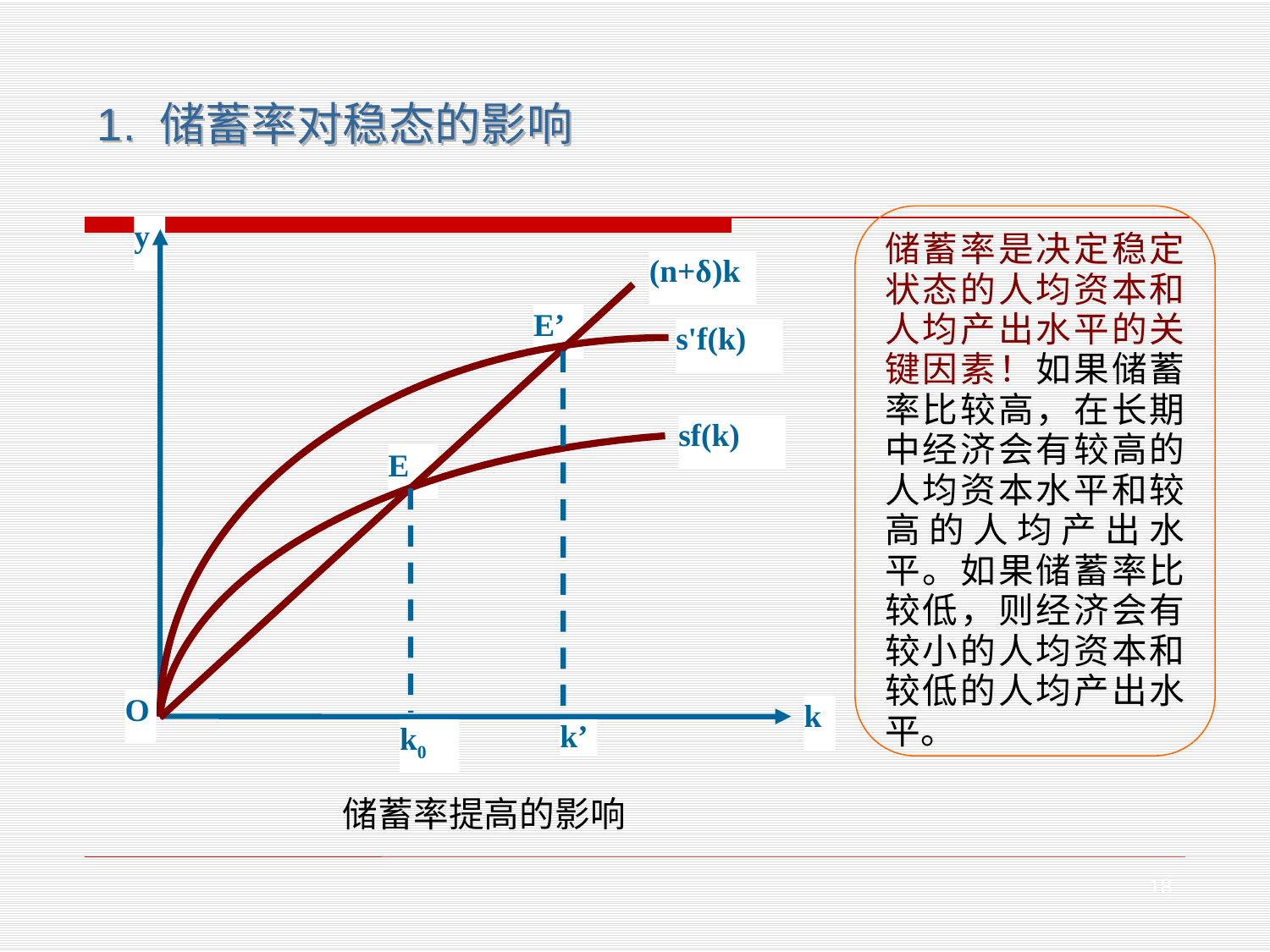

1. 储蓄率对稳态的影响

储蓄率是决定稳定状态的人均资本和人均产出水平的关键因素！如果储蓄率比较高，在长期中经济会有较高的人均资本水平和较高的人均产出水平。如果储蓄率比较低，则经济会有较小的人均资本和较低的人均产出水平。
y

(n+δ)k

E’
s'f(k)

sf(k)

E

O
k
k’

k0

 储蓄率提高的影响
18